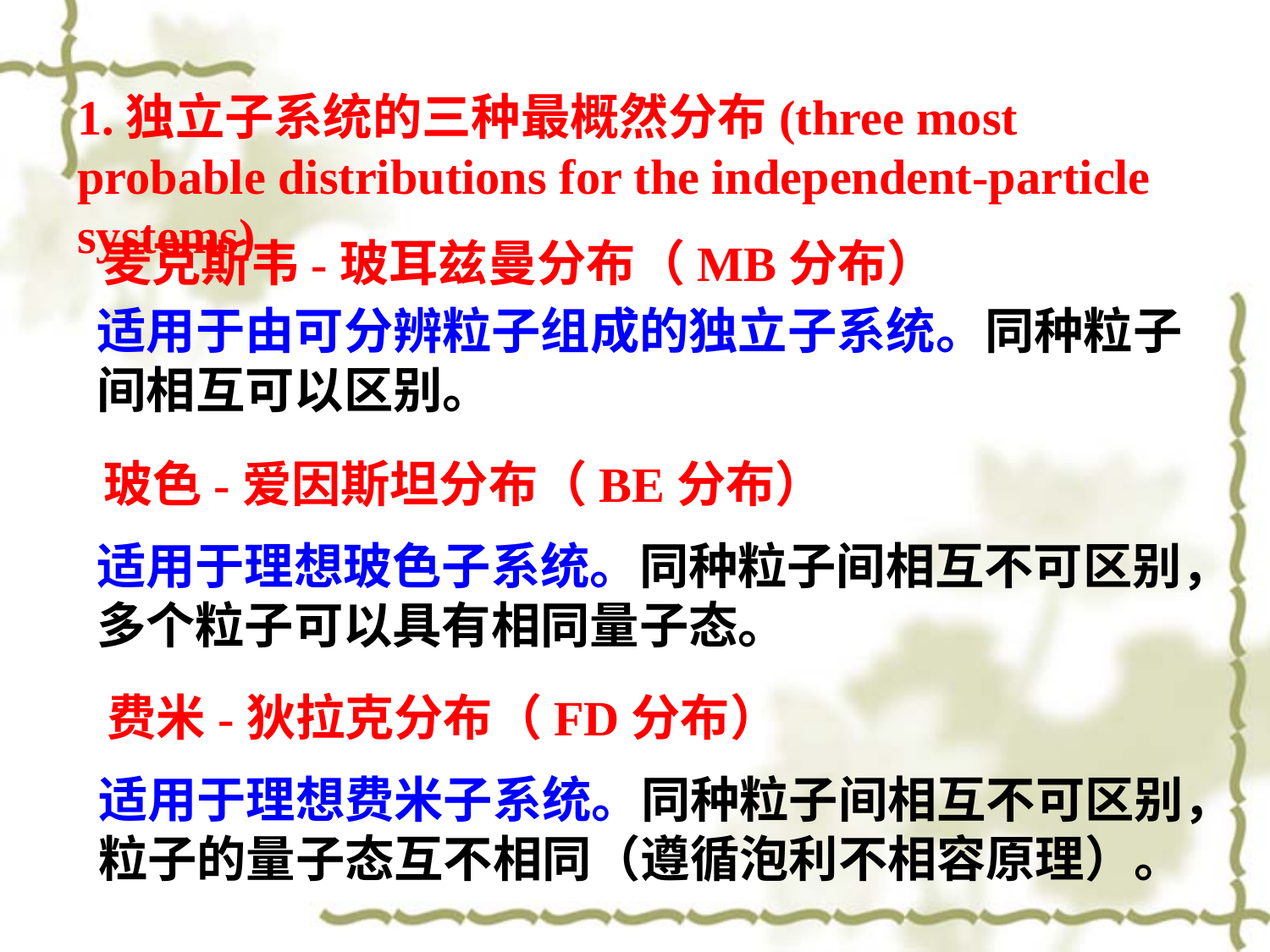

1.独立子系统的三种最概然分布(three most probable distributions for the independent-particle systems)
麦克斯韦-玻耳兹曼分布（MB分布）
适用于由可分辨粒子组成的独立子系统。同种粒子间相互可以区别。
玻色-爱因斯坦分布（BE分布）
适用于理想玻色子系统。同种粒子间相互不可区别，多个粒子可以具有相同量子态。
费米-狄拉克分布（FD分布）
适用于理想费米子系统。同种粒子间相互不可区别，粒子的量子态互不相同（遵循泡利不相容原理）。